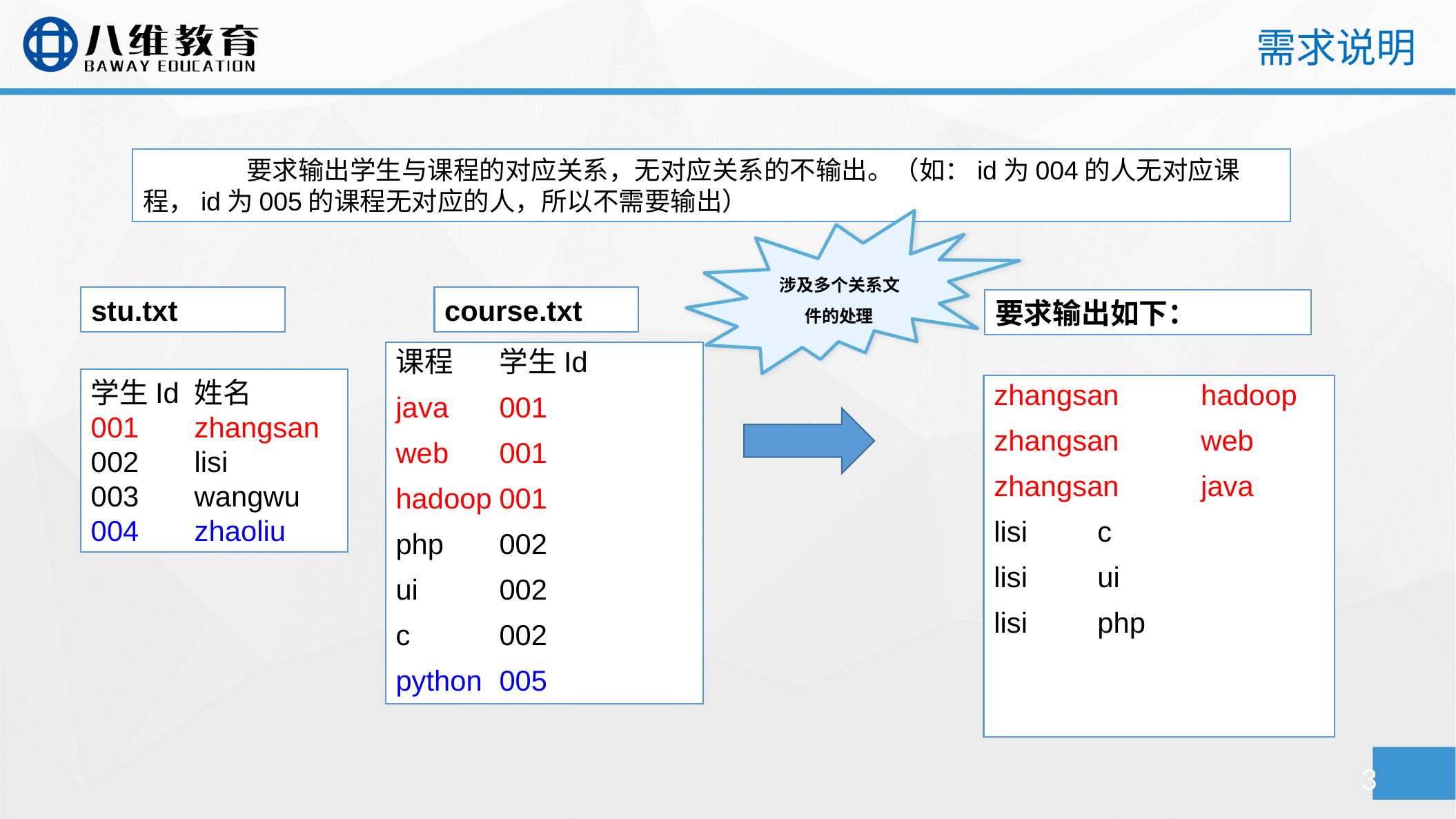

需求说明
	要求输出学生与课程的对应关系，无对应关系的不输出。（如：id为004的人无对应课程，id为005的课程无对应的人，所以不需要输出）
涉及多个关系文件的处理
stu.txt
course.txt
要求输出如下：
课程	学生Id
java	001
web	001
hadoop	001
php	002
ui	002
c	002
python	005
学生Id	姓名
001	zhangsan
002	lisi
003	wangwu
004	zhaoliu
zhangsan	hadoop
zhangsan	web
zhangsan	java
lisi	c
lisi	ui
lisi	php